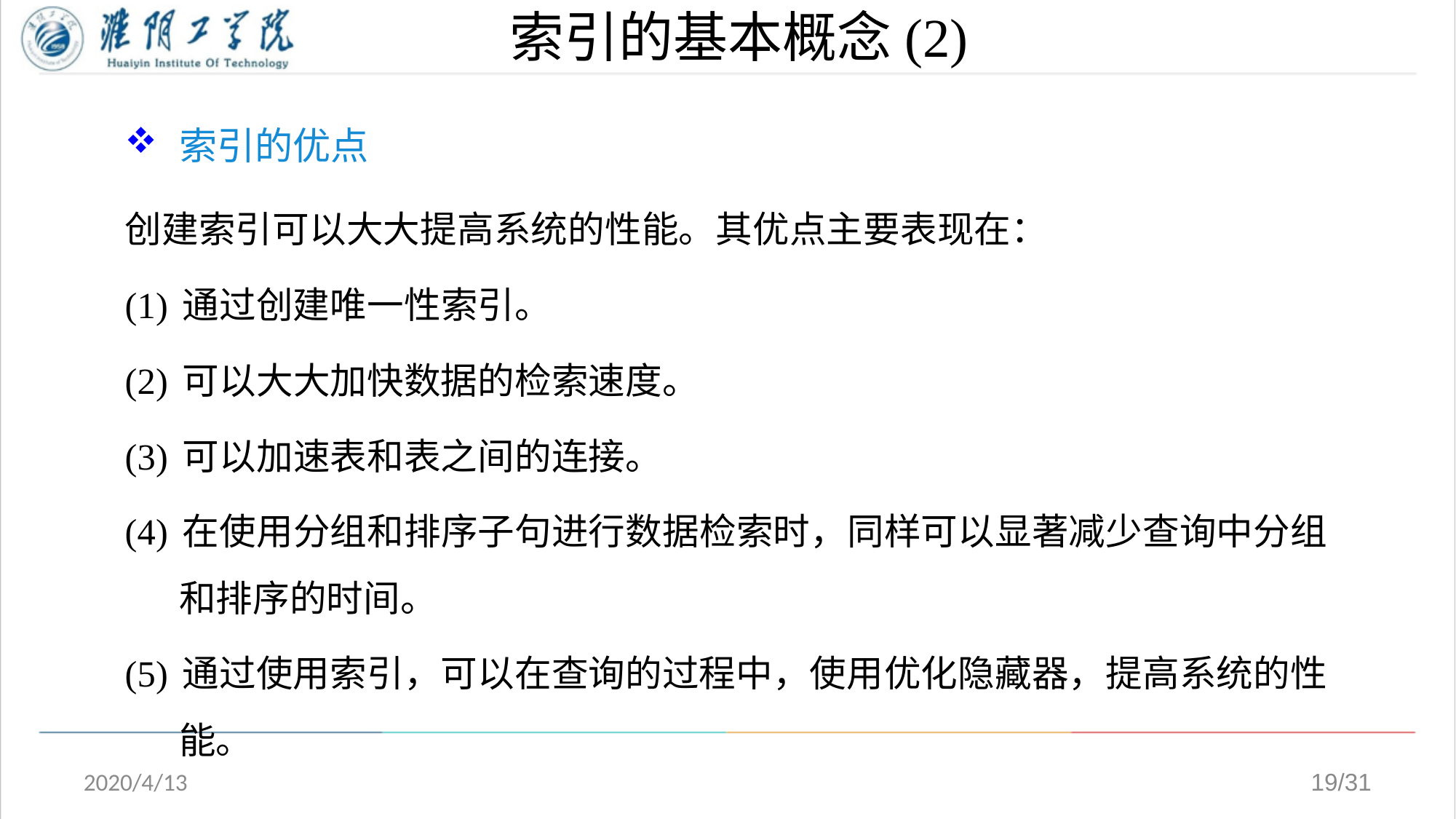

# 索引的基本概念(2)
索引的优点
创建索引可以大大提高系统的性能。其优点主要表现在：
(1) 通过创建唯一性索引。
(2) 可以大大加快数据的检索速度。
(3) 可以加速表和表之间的连接。
(4) 在使用分组和排序子句进行数据检索时，同样可以显著减少查询中分组和排序的时间。
(5) 通过使用索引，可以在查询的过程中，使用优化隐藏器，提高系统的性能。
2020/4/13
19/31